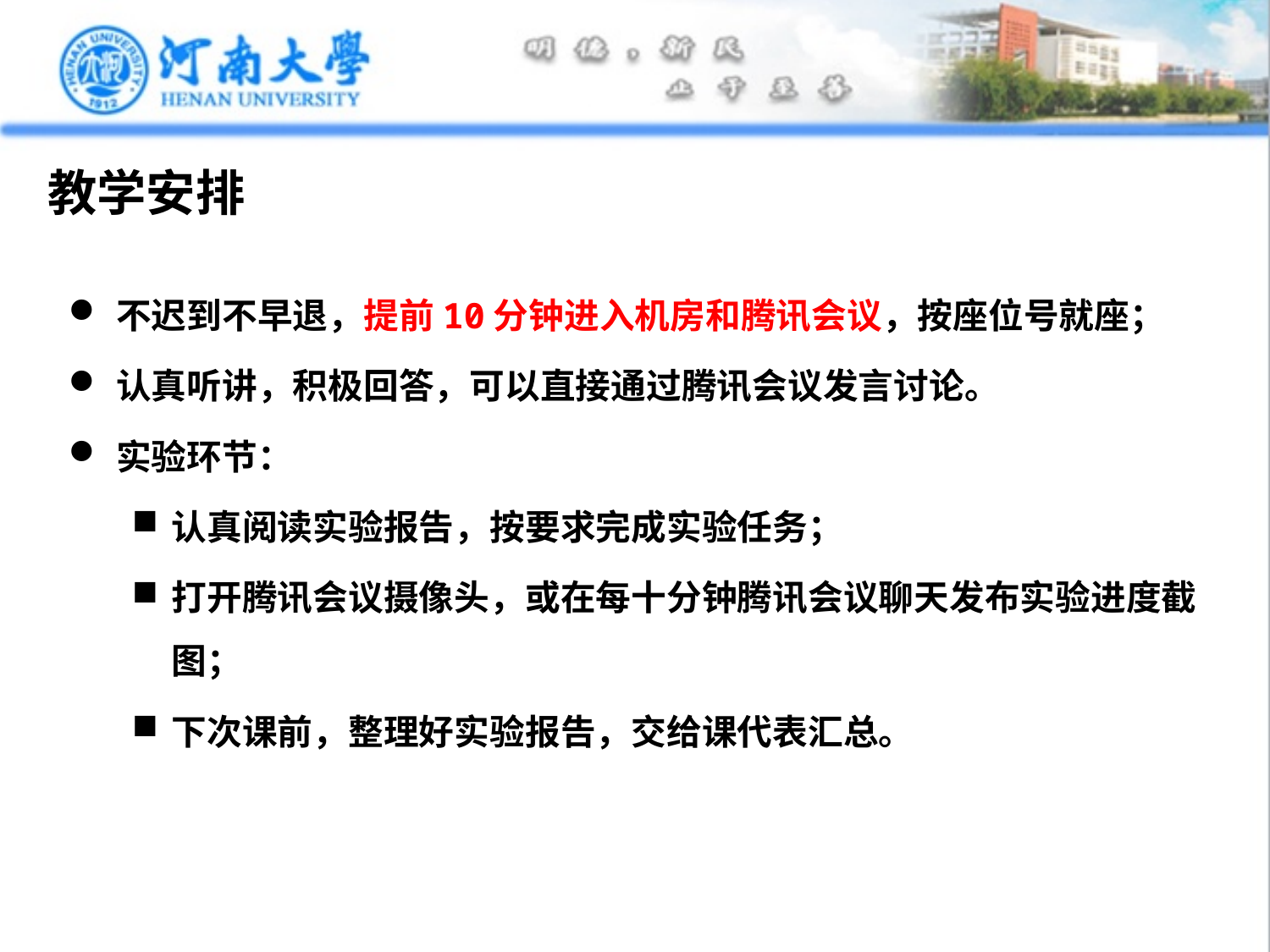

# 教学安排
不迟到不早退，提前10分钟进入机房和腾讯会议，按座位号就座；
认真听讲，积极回答，可以直接通过腾讯会议发言讨论。
实验环节：
认真阅读实验报告，按要求完成实验任务；
打开腾讯会议摄像头，或在每十分钟腾讯会议聊天发布实验进度截图；
下次课前，整理好实验报告，交给课代表汇总。